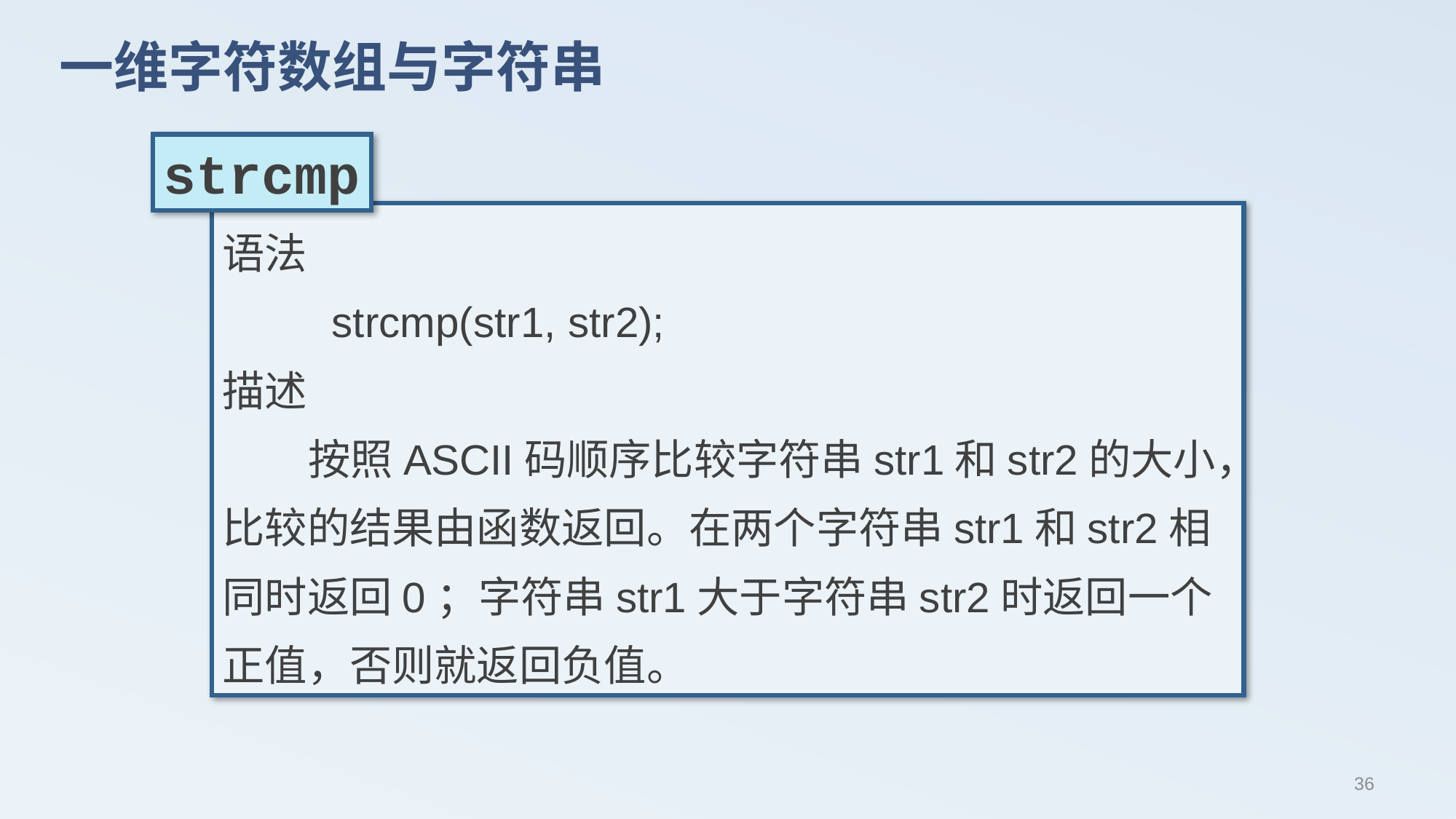

# 一维字符数组与字符串
strcmp
语法
	strcmp(str1, str2);
描述
        按照ASCII码顺序比较字符串str1和str2的大小，比较的结果由函数返回。在两个字符串str1和str2相同时返回0；字符串str1大于字符串str2时返回一个正值，否则就返回负值。